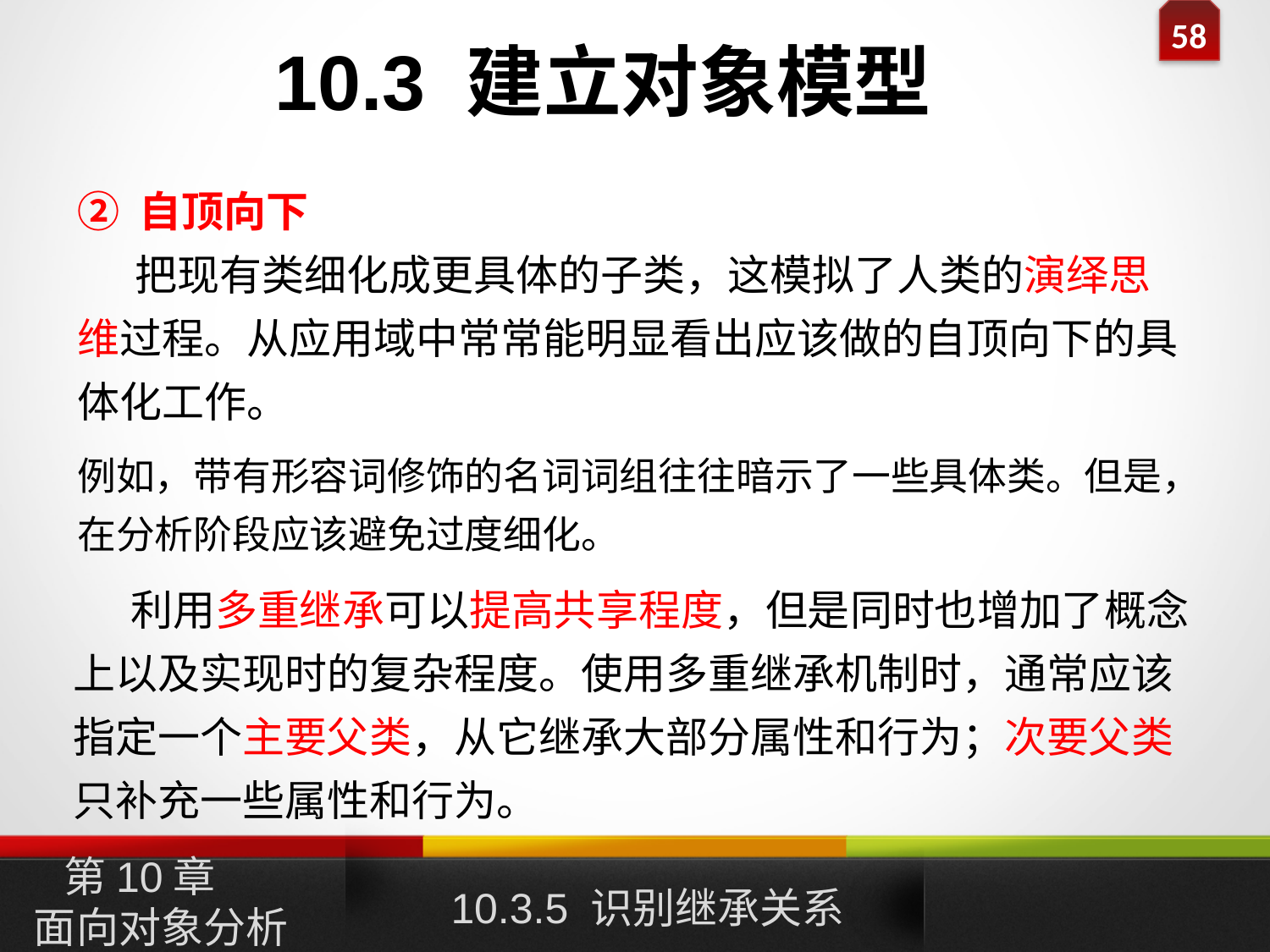

10.3 建立对象模型
② 自顶向下
     把现有类细化成更具体的子类，这模拟了人类的演绎思维过程。从应用域中常常能明显看出应该做的自顶向下的具体化工作。
例如，带有形容词修饰的名词词组往往暗示了一些具体类。但是，在分析阶段应该避免过度细化。
     利用多重继承可以提高共享程度，但是同时也增加了概念上以及实现时的复杂程度。使用多重继承机制时，通常应该指定一个主要父类，从它继承大部分属性和行为；次要父类只补充一些属性和行为。
10.3.5 识别继承关系